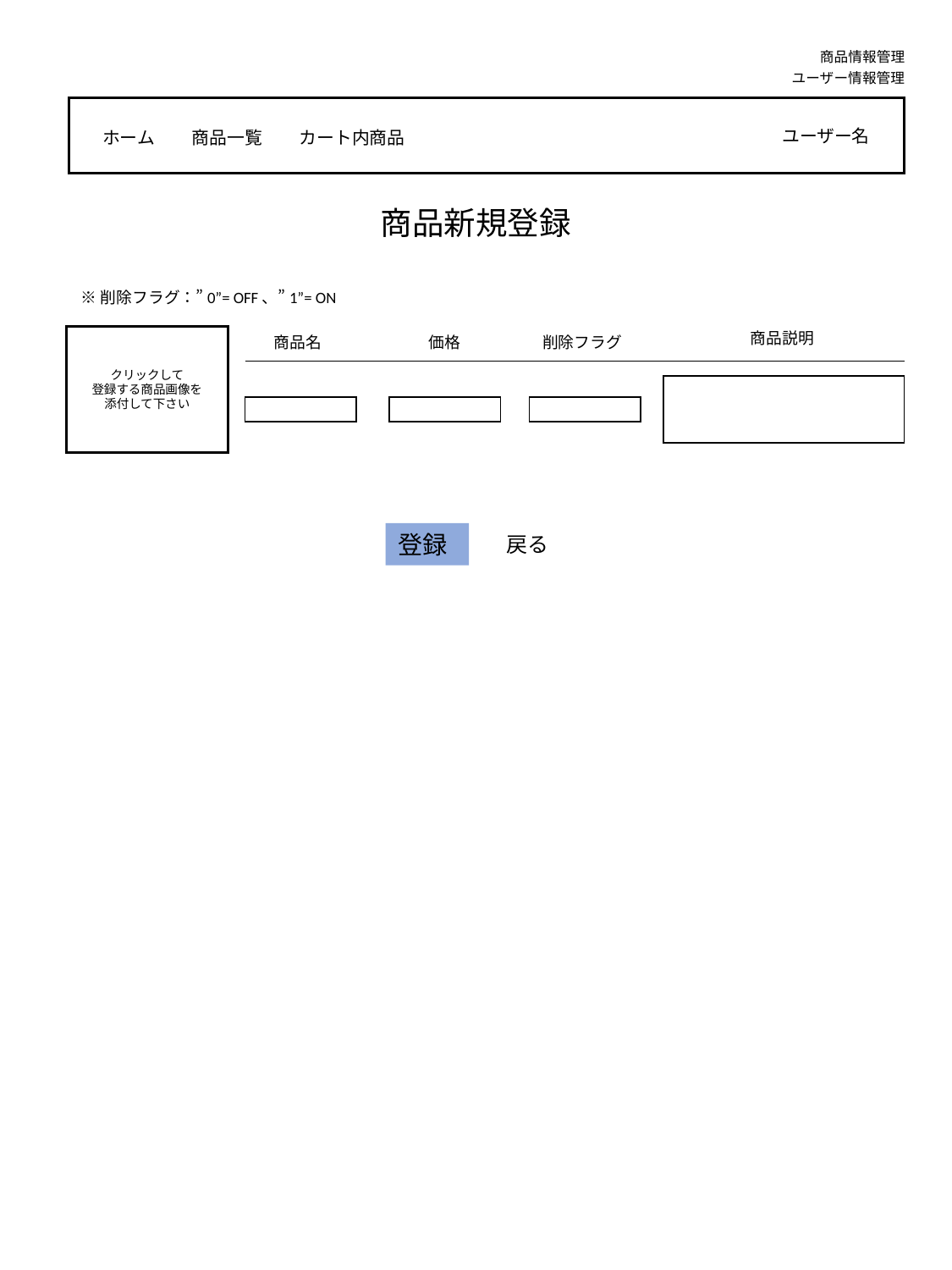

商品情報管理
ユーザー情報管理

ユーザー名
ホーム
商品一覧
カート内商品
商品新規登録
※削除フラグ：”0”= OFF、”1”= ON
商品説明

削除フラグ
価格
商品名
クリックして
登録する商品画像を
添付して下さい

登録
戻る